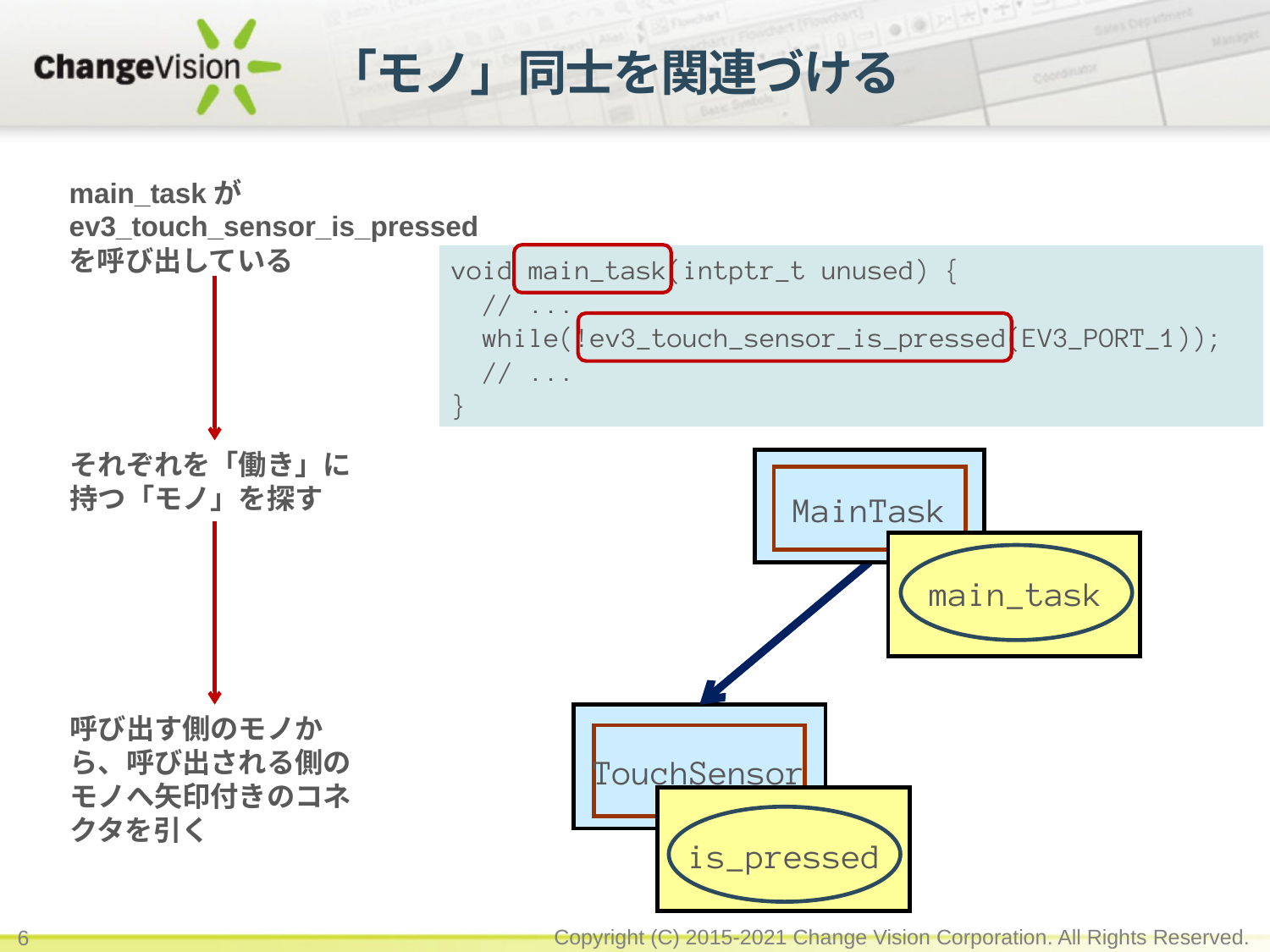

# 「モノ」同士を関連づける
main_taskがev3_touch_sensor_is_pressedを呼び出している

void main_task(intptr_t unused) {
  // ...
  while(!ev3_touch_sensor_is_pressed(EV3_PORT_1));
  // ...
}

それぞれを「働き」に持つ「モノ」を探す

MainTask

main_task
呼び出す側のモノから、呼び出される側のモノへ矢印付きのコネクタを引く
バンパー
TouchSensor

is_pressed
6
Copyright (C) 2015-2021 Change Vision Corporation. All Rights Reserved.